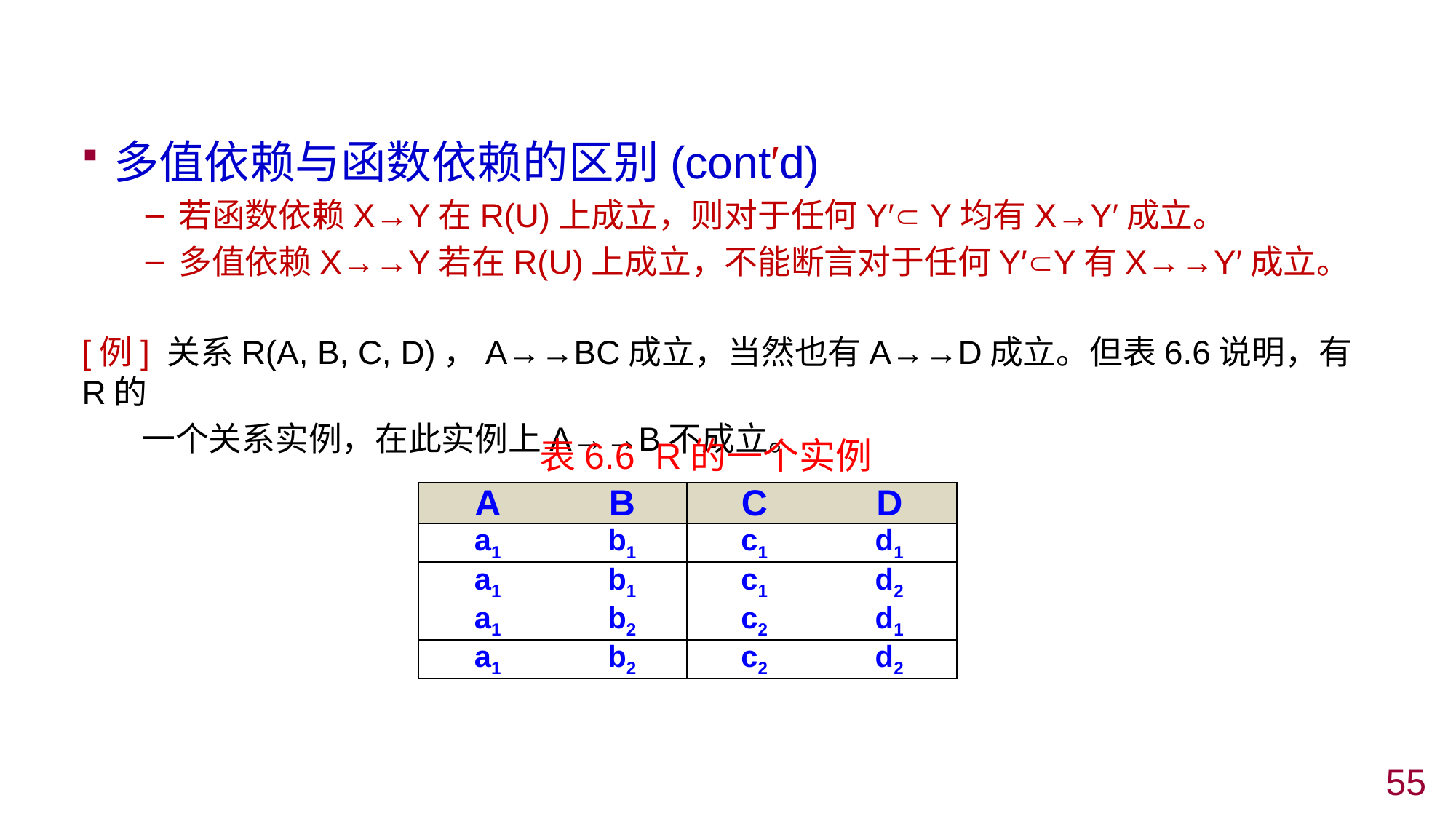

#
多值依赖与函数依赖的区别(cont′d)
若函数依赖X→Y在R(U)上成立，则对于任何Y′⊂ Y均有X→Y′成立。
多值依赖X→→Y若在R(U)上成立，不能断言对于任何Y′⊂Y有X→→Y′成立。

[例] 关系R(A, B, C, D)，A→→BC成立，当然也有A→→D成立。但表6.6说明，有R的
       一个关系实例，在此实例上A→→B不成立。

 表6.6  R的一个实例
| A | B | C | D |
| --- | --- | --- | --- |
| a1 | b1 | c1 | d1 |
| a1 | b1 | c1 | d2 |
| a1 | b2 | c2 | d1 |
| a1 | b2 | c2 | d2 |
55